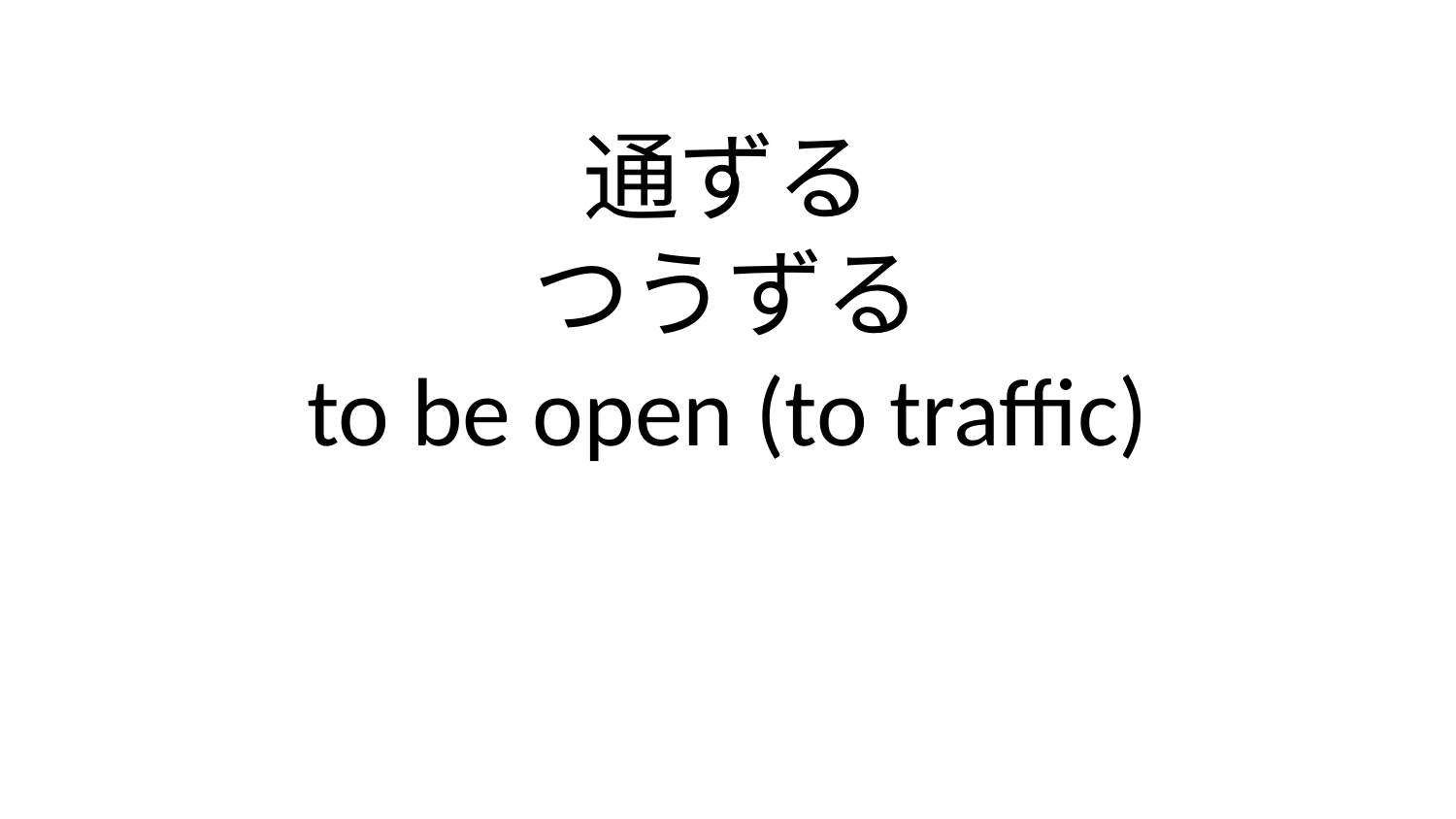

通ずる
つうずる
to be open (to traffic)